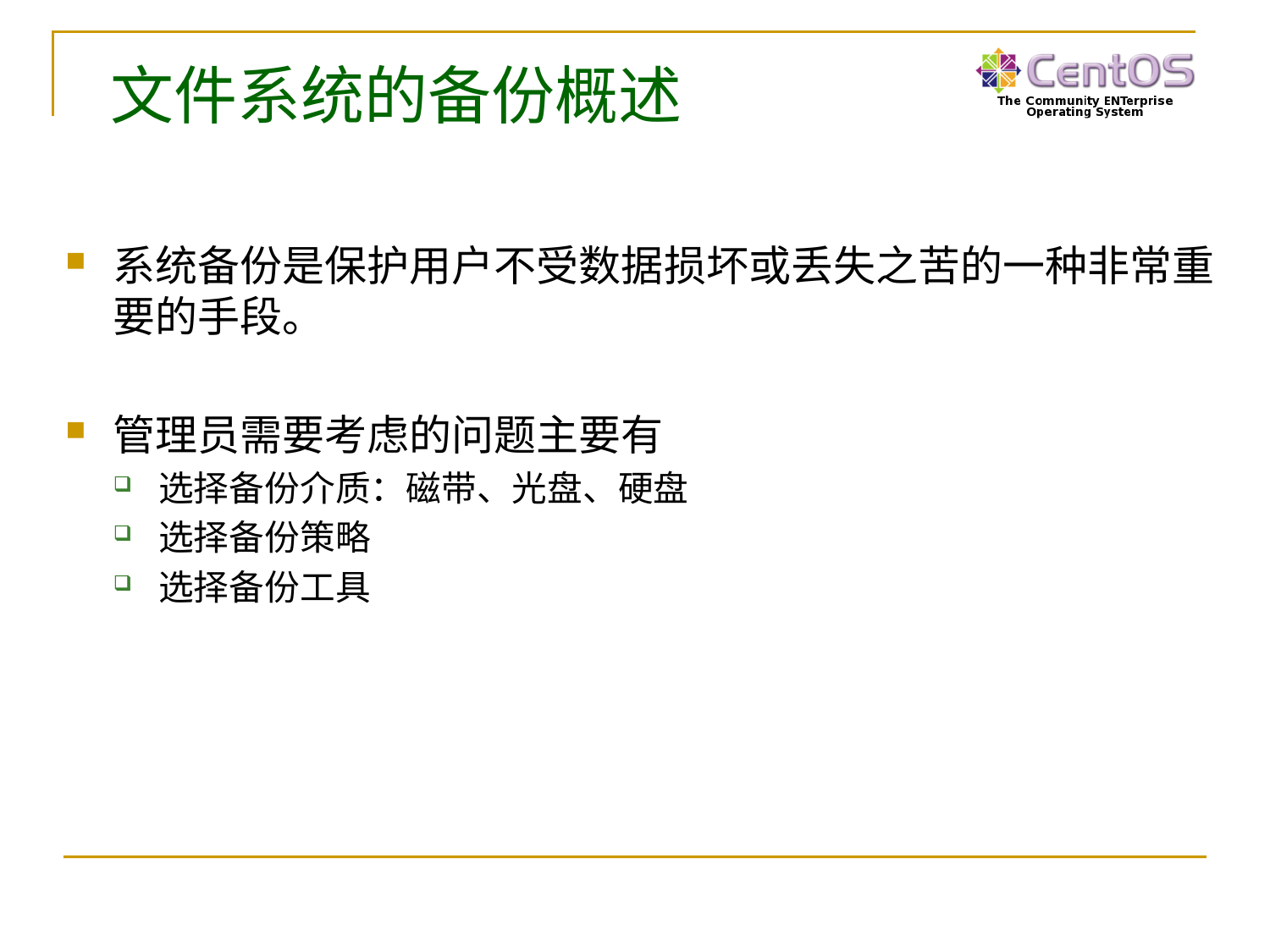

# 文件系统的备份概述
系统备份是保护用户不受数据损坏或丢失之苦的一种非常重要的手段。

管理员需要考虑的问题主要有
选择备份介质：磁带、光盘、硬盘
选择备份策略
选择备份工具
82  后备策略